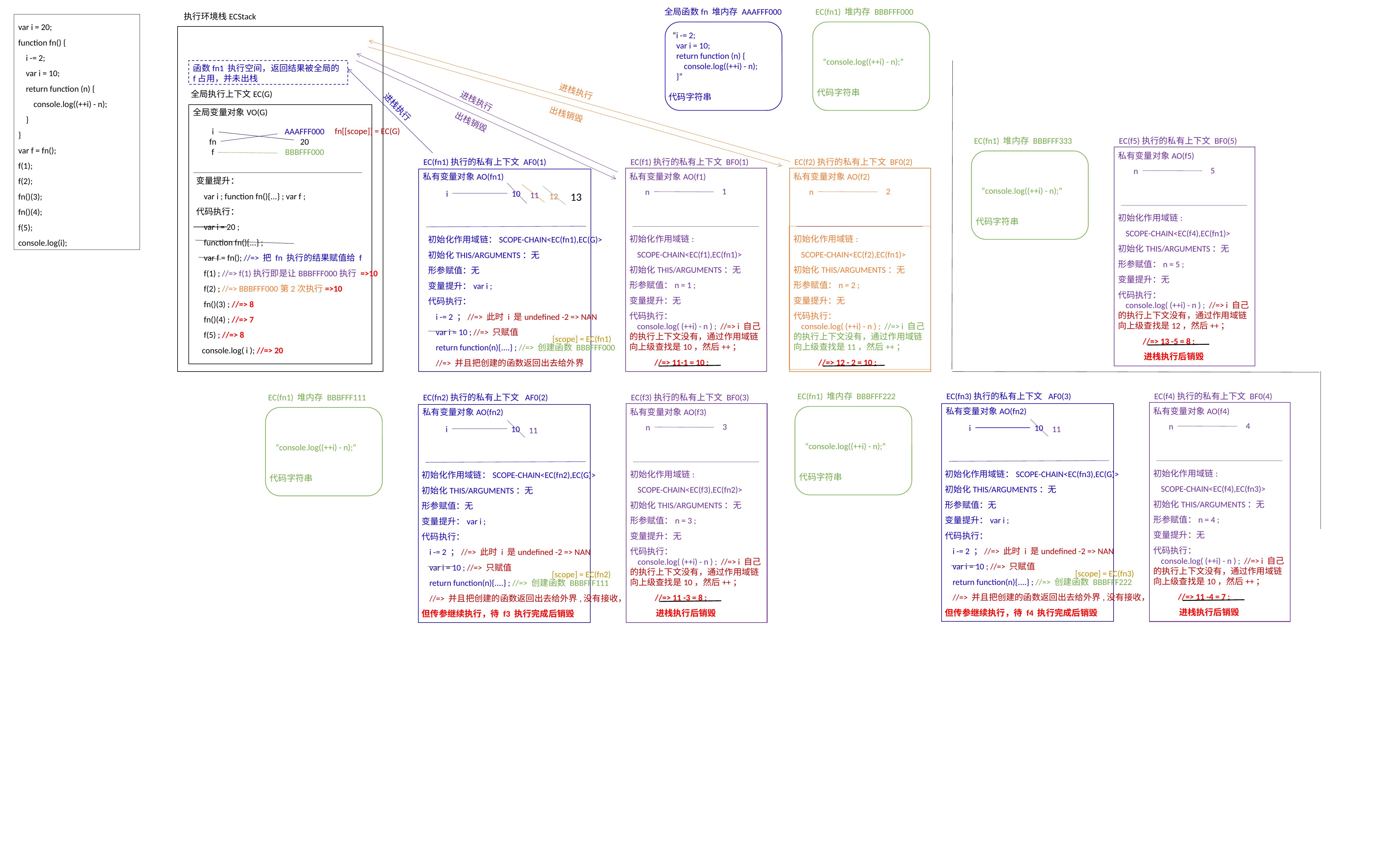

全局函数fn 堆内存 AAAFFF000

  “i -= 2;
    var i = 10;
    return function (n) {
        console.log((++i) - n);
    }”

代码字符串
EC(fn1) 堆内存 BBBFFF000

   “console.log((++i) - n);”

代码字符串
执行环境栈ECStack
var i = 20;
function fn() {
    i -= 2;
    var i = 10;
    return function (n) {
        console.log((++i) - n);
    }
}
var f = fn();
f(1);
f(2);
fn()(3);
fn()(4);
f(5);
console.log(i);

函数fn1 执行空间，返回结果被全局的f占用，并未出栈
进栈执行
全局执行上下文EC(G)

全局变量对象VO(G)
i
fn
f
AAAFFF000
20
BBBFFF000
变量提升：
    var i ; function fn(){...} ; var f ;
代码执行：
    var i = 20 ;
    function fn(){...} ;
    var f = fn(); //=> 把 fn 执行的结果赋值给 f
    f(1) ; //=> f(1)执行即是让BBBFFF000执行 =>10
    f(2) ; //=> BBBFFF000第2次执行=>10
    fn()(3) ; //=> 8
    fn()(4) ; //=> 7
    f(5) ; //=> 8
   console.log( i ); //=> 20

进栈执行
进栈执行
出栈销毁
出栈销毁
fn[[scope]] = EC(G)
EC(fn1) 堆内存 BBBFFF333

   “console.log((++i) - n);”

代码字符串
EC(f5)执行的私有上下文 BF0(5)

私有变量对象AO(f5)
5
n
初始化作用域链:
    SCOPE-CHAIN<EC(f4),EC(fn1)>
初始化THIS/ARGUMENTS：无
形参赋值：n = 5 ;
变量提升：无
代码执行：
    console.log( (++i) - n ) ;  //=> i 自己的执行上下文没有，通过作用域链向上级查找是12，然后++；
             //=> 13 -5 = 8 ;
            进栈执行后销毁
EC(fn1)执行的私有上下文 AF0(1)

私有变量对象AO(fn1)
i
10
初始化作用域链：SCOPE-CHAIN<EC(fn1),EC(G)>
初始化THIS/ARGUMENTS：无
形参赋值：无
变量提升：var i ;
代码执行：
    i -= 2 ；//=> 此时 i 是undefined -2 => NAN
    var i = 10 ; //=> 只赋值
    return function(n){....} ; //=> 创建函数 BBBFFF000
    //=> 并且把创建的函数返回出去给外界
EC(f1)执行的私有上下文 BF0(1)

私有变量对象AO(f1)
1
n
初始化作用域链:
    SCOPE-CHAIN<EC(f1),EC(fn1)>
初始化THIS/ARGUMENTS：无
形参赋值：n = 1 ;
变量提升：无
代码执行：
    console.log( (++i) - n ) ;  //=> i 自己的执行上下文没有，通过作用域链向上级查找是10，然后++；
             //=> 11-1 = 10 ;
EC(f2)执行的私有上下文 BF0(2)

私有变量对象AO(f2)
2
n
初始化作用域链:
    SCOPE-CHAIN<EC(f2),EC(fn1)>
初始化THIS/ARGUMENTS：无
形参赋值：n = 2 ;
变量提升：无
代码执行：
    console.log( (++i) - n ) ;  //=> i 自己的执行上下文没有，通过作用域链向上级查找是11，然后++；
             //=> 12 - 2 = 10 ;
11
13
12
[scope] = EC(fn1)
EC(fn1) 堆内存 BBBFFF222

   “console.log((++i) - n);”

代码字符串
EC(fn3)执行的私有上下文  AF0(3)

私有变量对象AO(fn2)
i
10
初始化作用域链：SCOPE-CHAIN<EC(fn3),EC(G)>
初始化THIS/ARGUMENTS：无
形参赋值：无
变量提升：var i ;
代码执行：
    i -= 2 ；//=> 此时 i 是undefined -2 => NAN
    var i = 10 ; //=> 只赋值
    return function(n){....} ; //=> 创建函数 BBBFFF222
    //=> 并且把创建的函数返回出去给外界,没有接收，但传参继续执行，待 f4 执行完成后销毁
EC(f4)执行的私有上下文 BF0(4)

私有变量对象AO(f4)
4
n
初始化作用域链:
    SCOPE-CHAIN<EC(f4),EC(fn3)>
初始化THIS/ARGUMENTS：无
形参赋值：n = 4 ;
变量提升：无
代码执行：
    console.log( (++i) - n ) ;  //=> i 自己的执行上下文没有，通过作用域链向上级查找是10，然后++；
             //=> 11 -4 = 7 ;
            进栈执行后销毁
EC(fn1) 堆内存 BBBFFF111

   “console.log((++i) - n);”

代码字符串
EC(fn2)执行的私有上下文  AF0(2)

私有变量对象AO(fn2)
i
10
初始化作用域链：SCOPE-CHAIN<EC(fn2),EC(G)>
初始化THIS/ARGUMENTS：无
形参赋值：无
变量提升：var i ;
代码执行：
    i -= 2 ；//=> 此时 i 是undefined -2 => NAN
    var i = 10 ; //=> 只赋值
    return function(n){....} ; //=> 创建函数 BBBFFF111
    //=> 并且把创建的函数返回出去给外界,没有接收，但传参继续执行，待 f3 执行完成后销毁
EC(f3)执行的私有上下文 BF0(3)

私有变量对象AO(f3)
3
n
初始化作用域链:
    SCOPE-CHAIN<EC(f3),EC(fn2)>
初始化THIS/ARGUMENTS：无
形参赋值：n = 3 ;
变量提升：无
代码执行：
    console.log( (++i) - n ) ;  //=> i 自己的执行上下文没有，通过作用域链向上级查找是10，然后++；
             //=> 11 -3 = 8 ;
            进栈执行后销毁
11
11
[scope] = EC(fn3)
[scope] = EC(fn2)